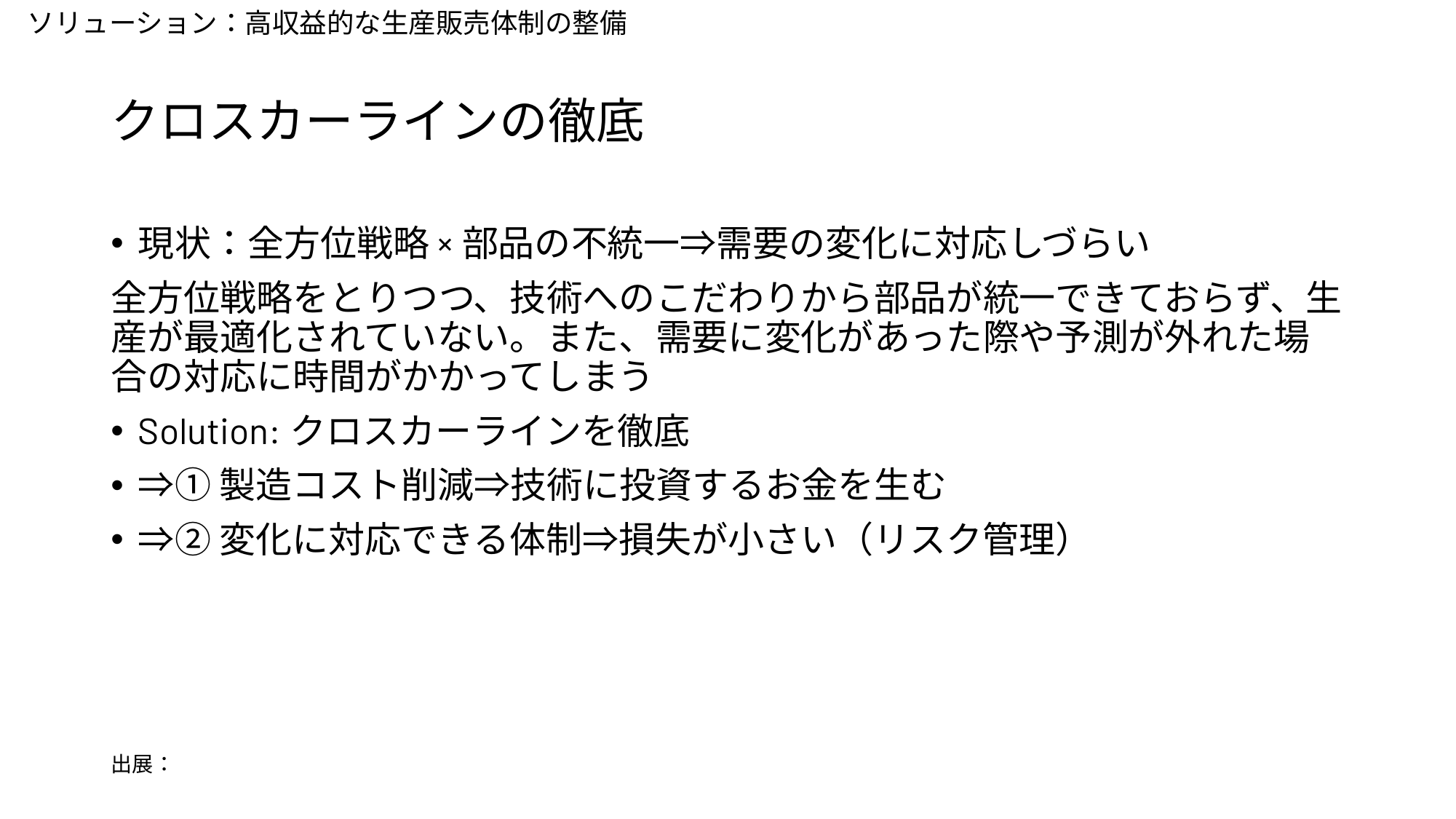

ソリューション：高収益的な生産販売体制の整備
# クロスカーラインの徹底
現状：全方位戦略×部品の不統一⇒需要の変化に対応しづらい
全方位戦略をとりつつ、技術へのこだわりから部品が統一できておらず、生産が最適化されていない。また、需要に変化があった際や予測が外れた場合の対応に時間がかかってしまう
Solution:クロスカーラインを徹底
⇒①製造コスト削減⇒技術に投資するお金を生む
⇒②変化に対応できる体制⇒損失が小さい（リスク管理）

出展：